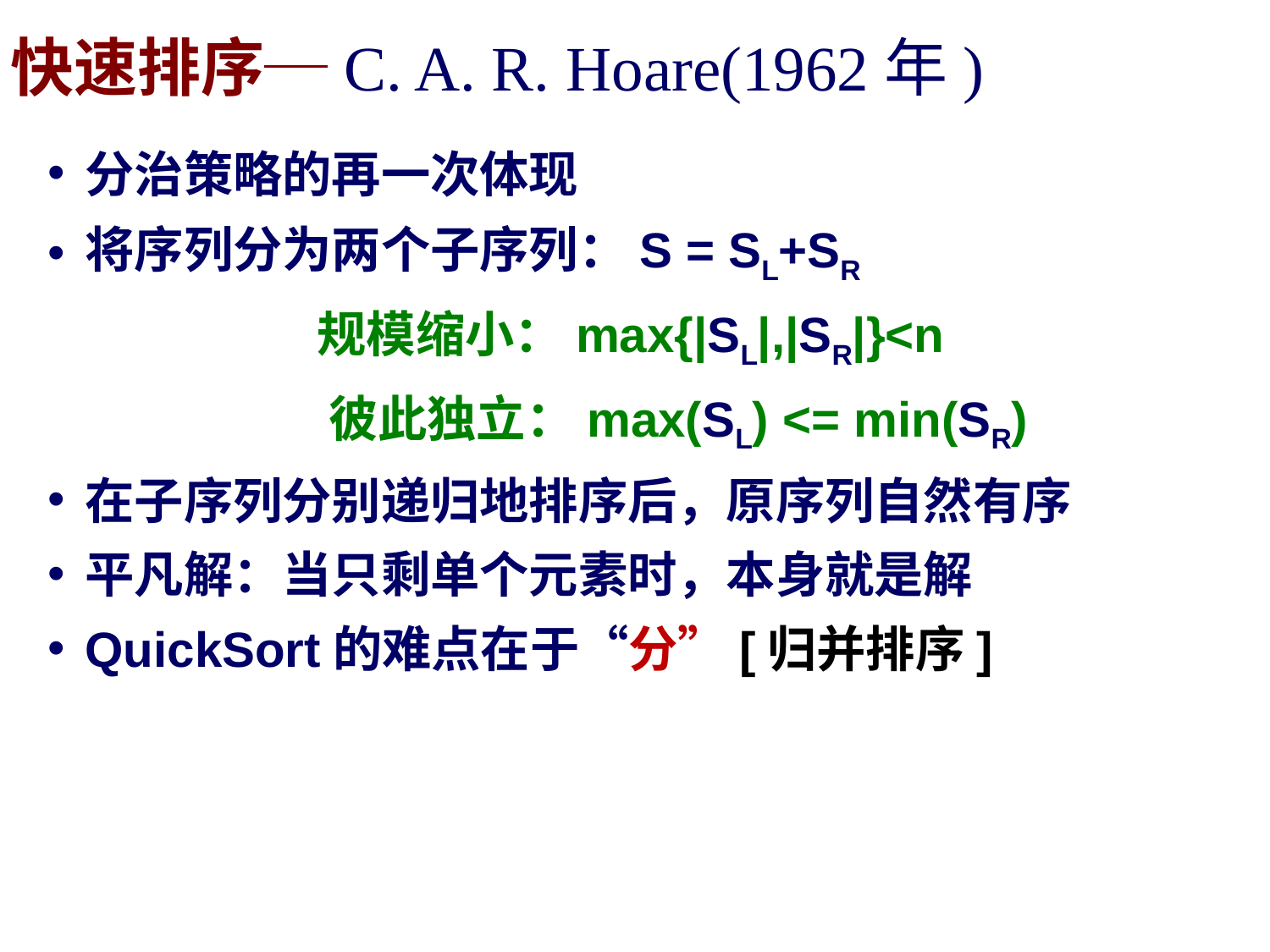

快速排序─C. A. R. Hoare(1962年)
分治策略的再一次体现
将序列分为两个子序列：S = SL+SR
                       规模缩小：max{|SL|,|SR|}<n
                        彼此独立：max(SL) <= min(SR)
在子序列分别递归地排序后，原序列自然有序
平凡解：当只剩单个元素时，本身就是解
QuickSort的难点在于“分”[归并排序]